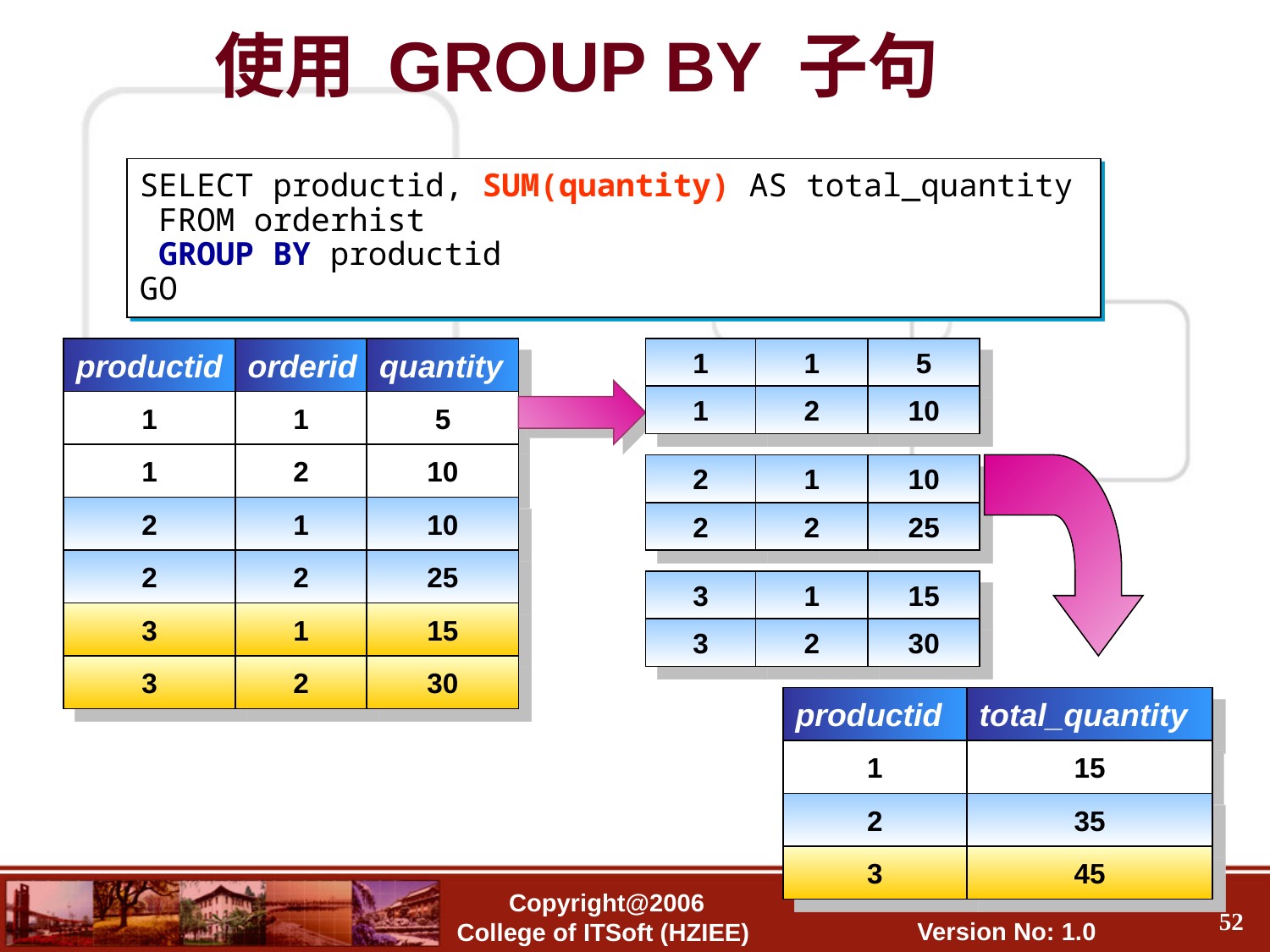

使用 GROUP BY 子句
SELECT productid, SUM(quantity) AS total_quantity
 FROM orderhist
 GROUP BY productid
GO
productid
orderid
quantity
1
1
5
1
2
10
2
1
10
2
2
25
3
1
15
3
2
30
1
1
5
1
2
10
2
1
10
2
2
25
3
1
15
3
2
30

productid
total_quantity
1
15
2
35
3
45